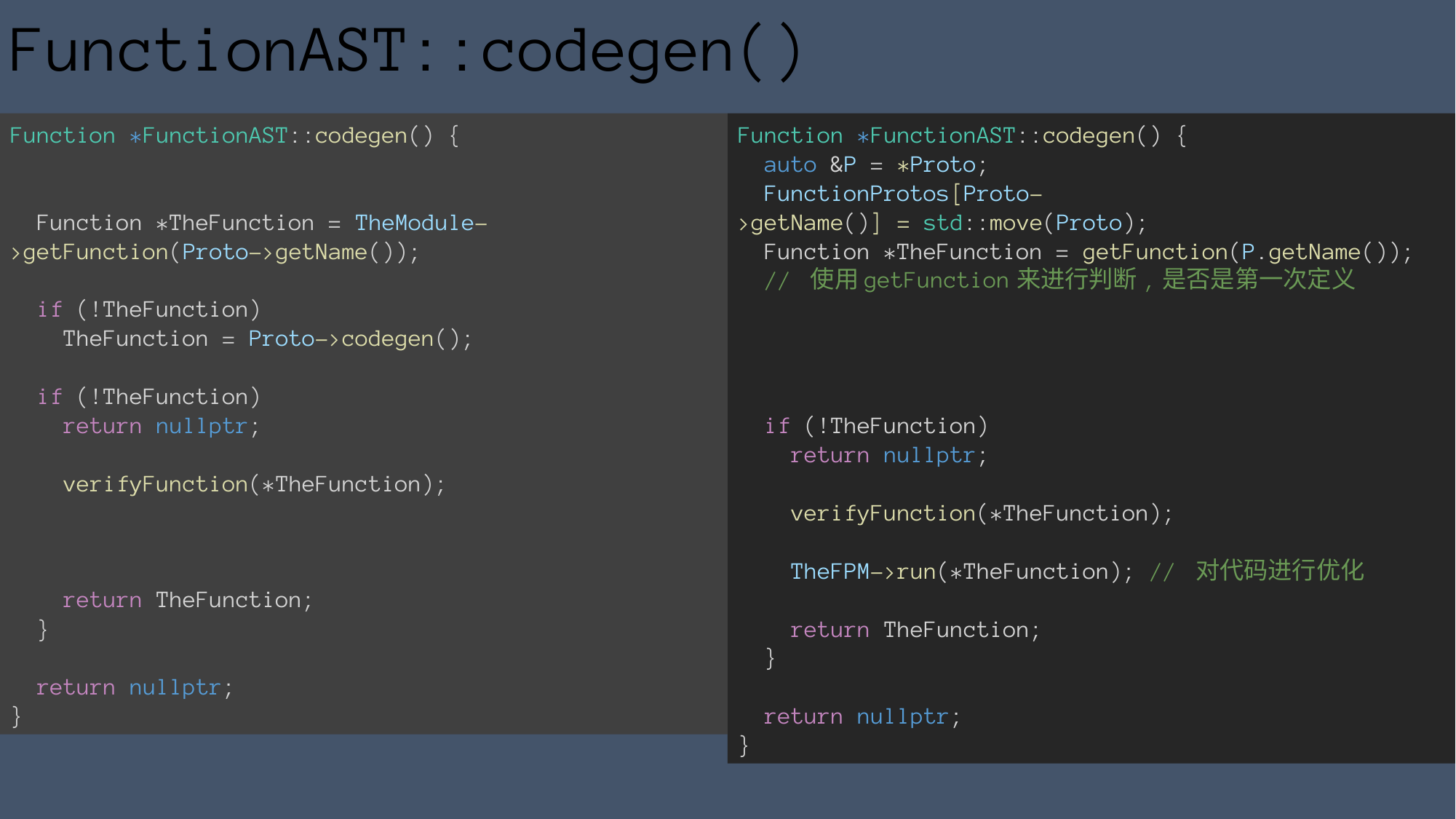

# FunctionAST::codegen()
Function *FunctionAST::codegen() {

  Function *TheFunction = TheModule->getFunction(Proto->getName());
  if (!TheFunction)
    TheFunction = Proto->codegen();
  if (!TheFunction)
    return nullptr;

    verifyFunction(*TheFunction);

    return TheFunction;
  }
  return nullptr;
}
Function *FunctionAST::codegen() {
  auto &P = *Proto;
  FunctionProtos[Proto->getName()] = std::move(Proto);
  Function *TheFunction = getFunction(P.getName());
  // 使用getFunction来进行判断,是否是第一次定义

  if (!TheFunction)
    return nullptr;

    verifyFunction(*TheFunction);
    TheFPM->run(*TheFunction); // 对代码进行优化
    return TheFunction;
  }
  return nullptr;
}